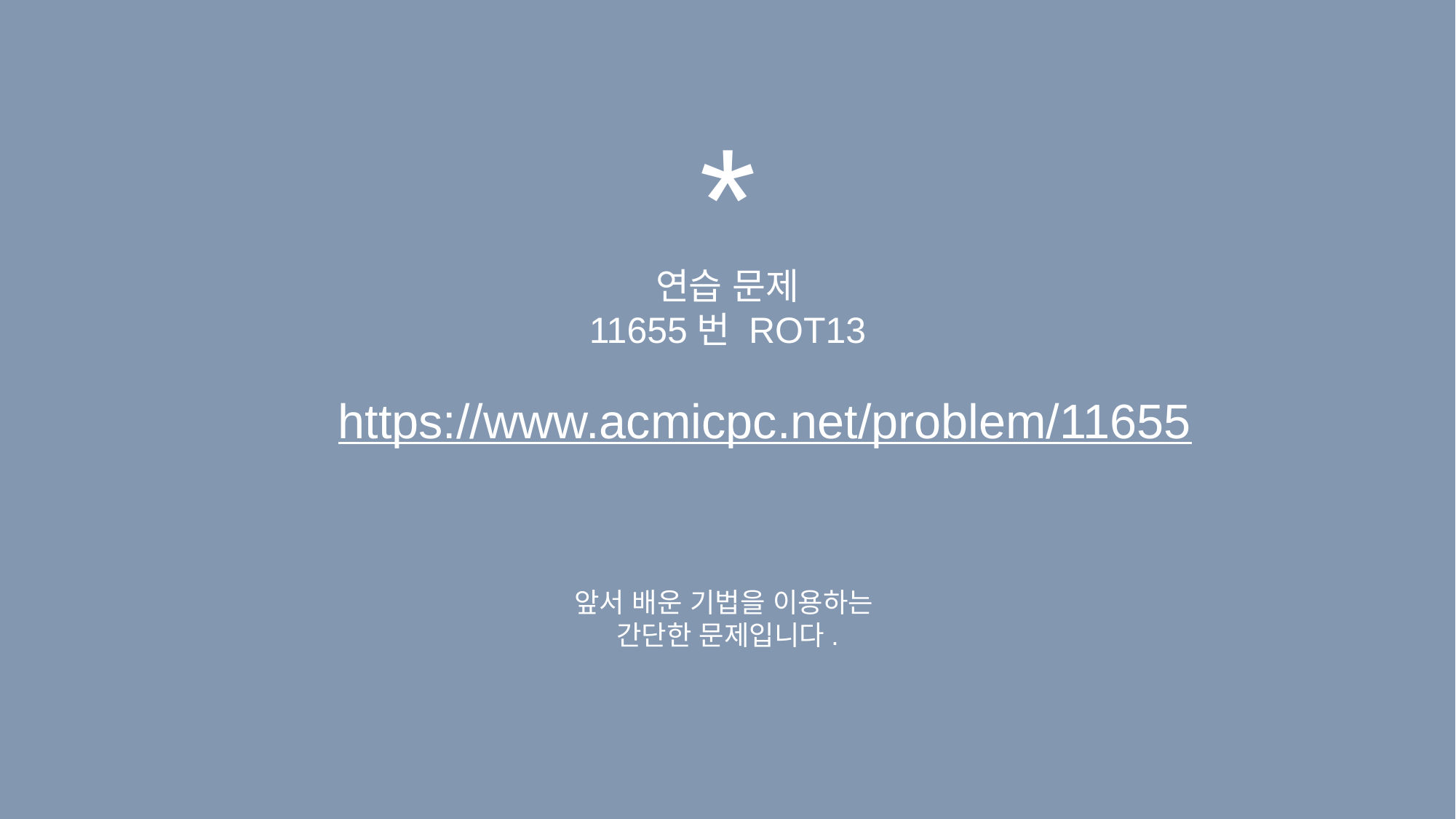

*
연습 문제
11655번 ROT13

https://www.acmicpc.net/problem/11655

앞서 배운 기법을 이용하는
간단한 문제입니다.